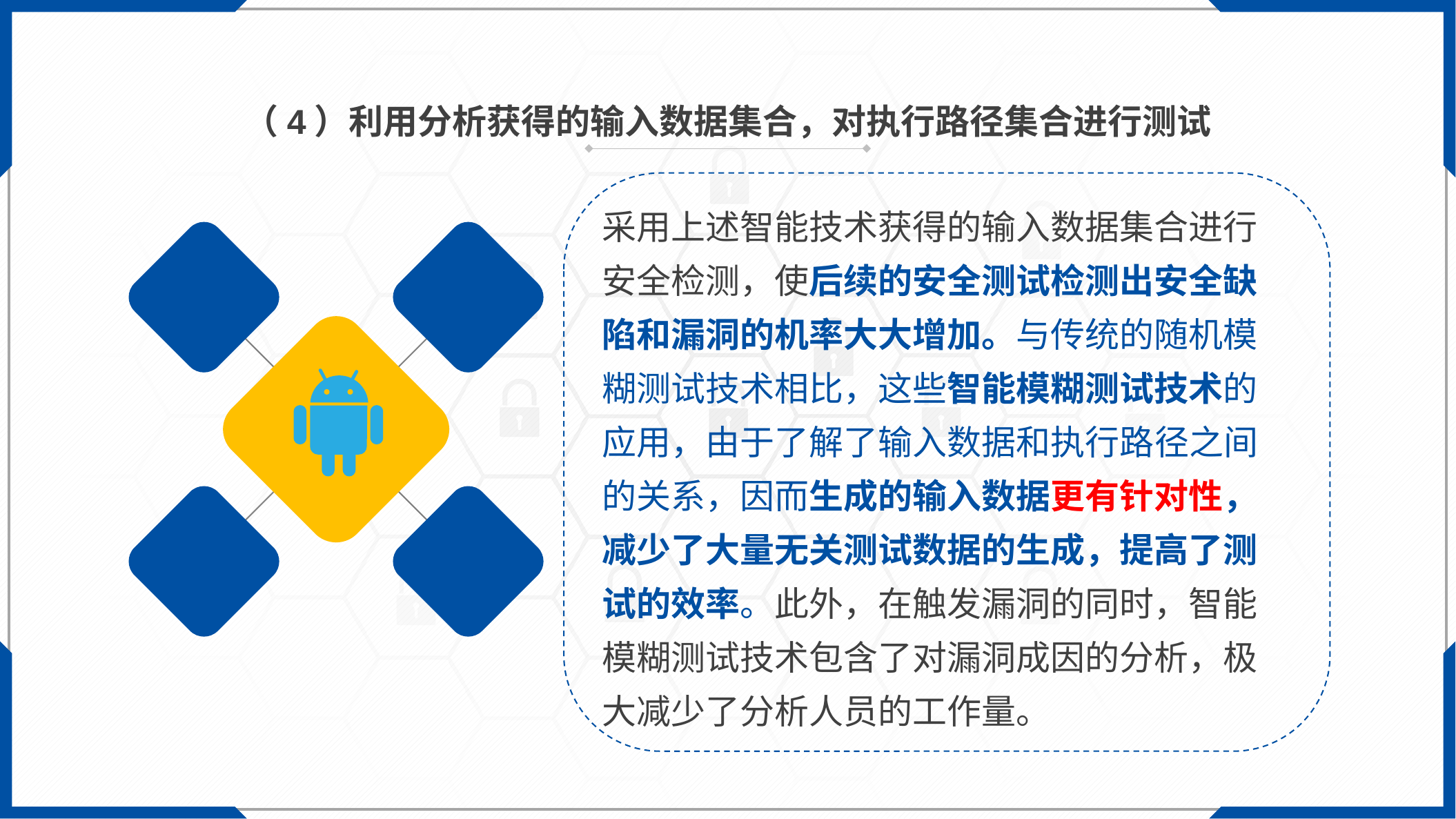

（4）利用分析获得的输入数据集合，对执行路径集合进行测试
采用上述智能技术获得的输入数据集合进行安全检测，使后续的安全测试检测出安全缺陷和漏洞的机率大大增加。与传统的随机模糊测试技术相比，这些智能模糊测试技术的应用，由于了解了输入数据和执行路径之间的关系，因而生成的输入数据更有针对性，减少了大量无关测试数据的生成，提高了测试的效率。此外，在触发漏洞的同时，智能模糊测试技术包含了对漏洞成因的分析，极大减少了分析人员的工作量。